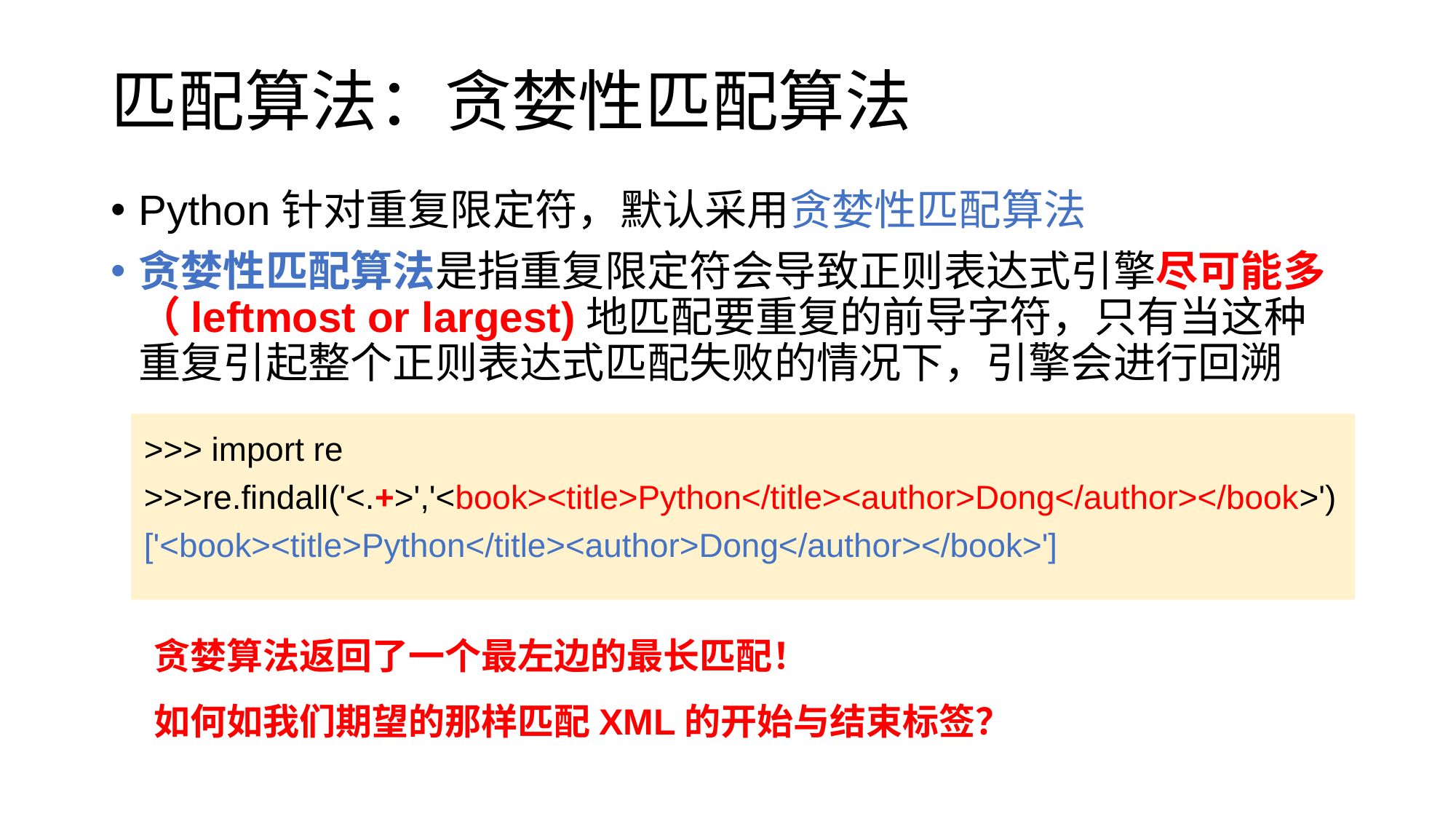

# 匹配算法：贪婪性匹配算法
Python针对重复限定符，默认采用贪婪性匹配算法
贪婪性匹配算法是指重复限定符会导致正则表达式引擎尽可能多（leftmost or largest)地匹配要重复的前导字符，只有当这种重复引起整个正则表达式匹配失败的情况下，引擎会进行回溯

>>> import re
>>>re.findall('<.+>','<book><title>Python</title><author>Dong</author></book>')
['<book><title>Python</title><author>Dong</author></book>']
贪婪算法返回了一个最左边的最长匹配！
如何如我们期望的那样匹配XML的开始与结束标签？